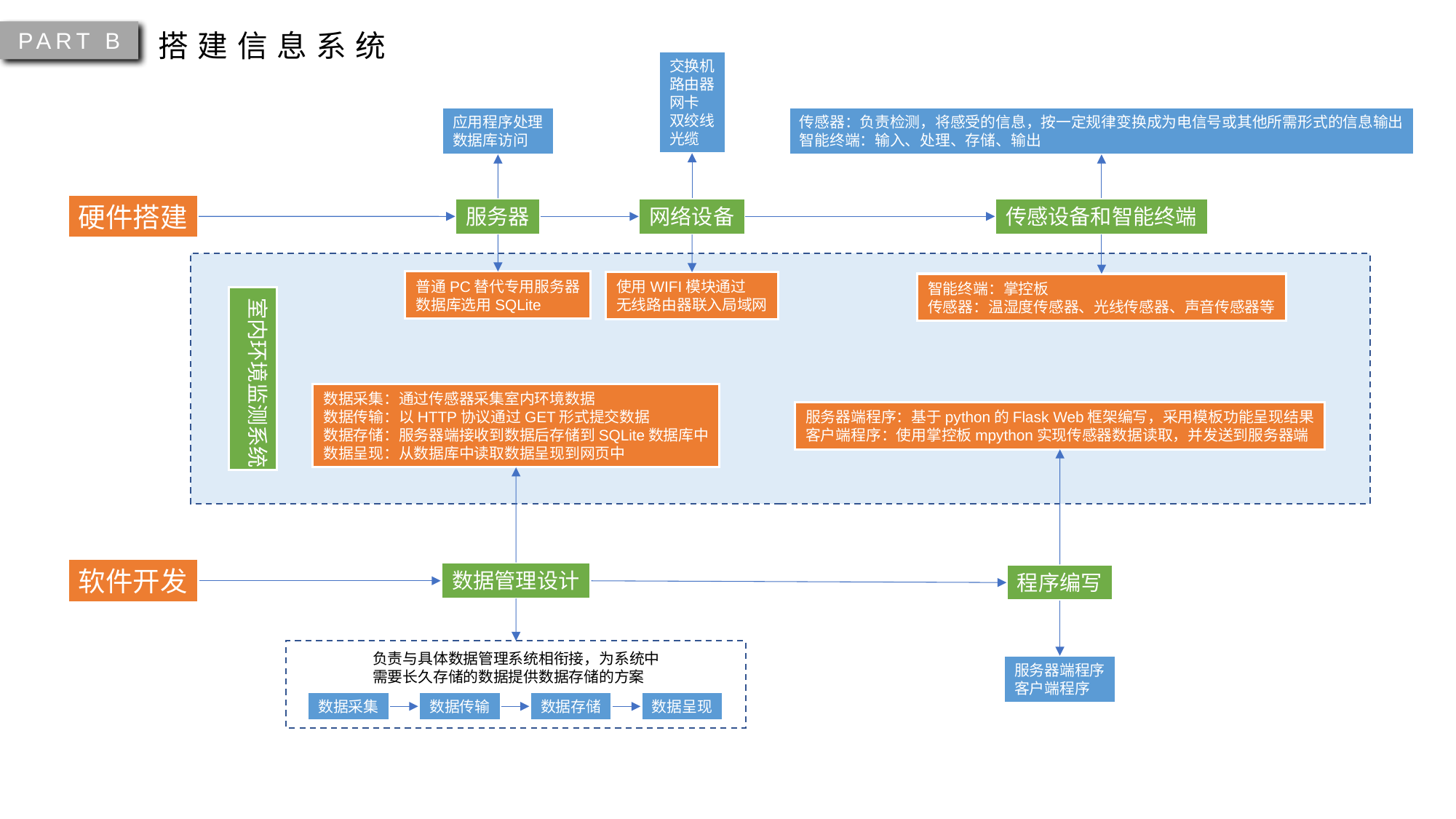

PART B
搭建信息系统
交换机
路由器
网卡
双绞线
光缆
应用程序处理
数据库访问
传感器：负责检测，将感受的信息，按一定规律变换成为电信号或其他所需形式的信息输出
智能终端：输入、处理、存储、输出
硬件搭建
服务器
网络设备
传感设备和智能终端

室内环境监测系统
普通PC替代专用服务器
数据库选用SQLite
使用WIFI模块通过
无线路由器联入局域网
智能终端：掌控板
传感器：温湿度传感器、光线传感器、声音传感器等
数据采集：通过传感器采集室内环境数据
数据传输：以HTTP协议通过GET形式提交数据
数据存储：服务器端接收到数据后存储到SQLite数据库中
数据呈现：从数据库中读取数据呈现到网页中
服务器端程序：基于python的Flask Web框架编写，采用模板功能呈现结果
客户端程序：使用掌控板mpython实现传感器数据读取，并发送到服务器端
软件开发
数据管理设计
程序编写

负责与具体数据管理系统相衔接，为系统中需要长久存储的数据提供数据存储的方案
数据采集
数据传输
数据存储
数据呈现
服务器端程序
客户端程序